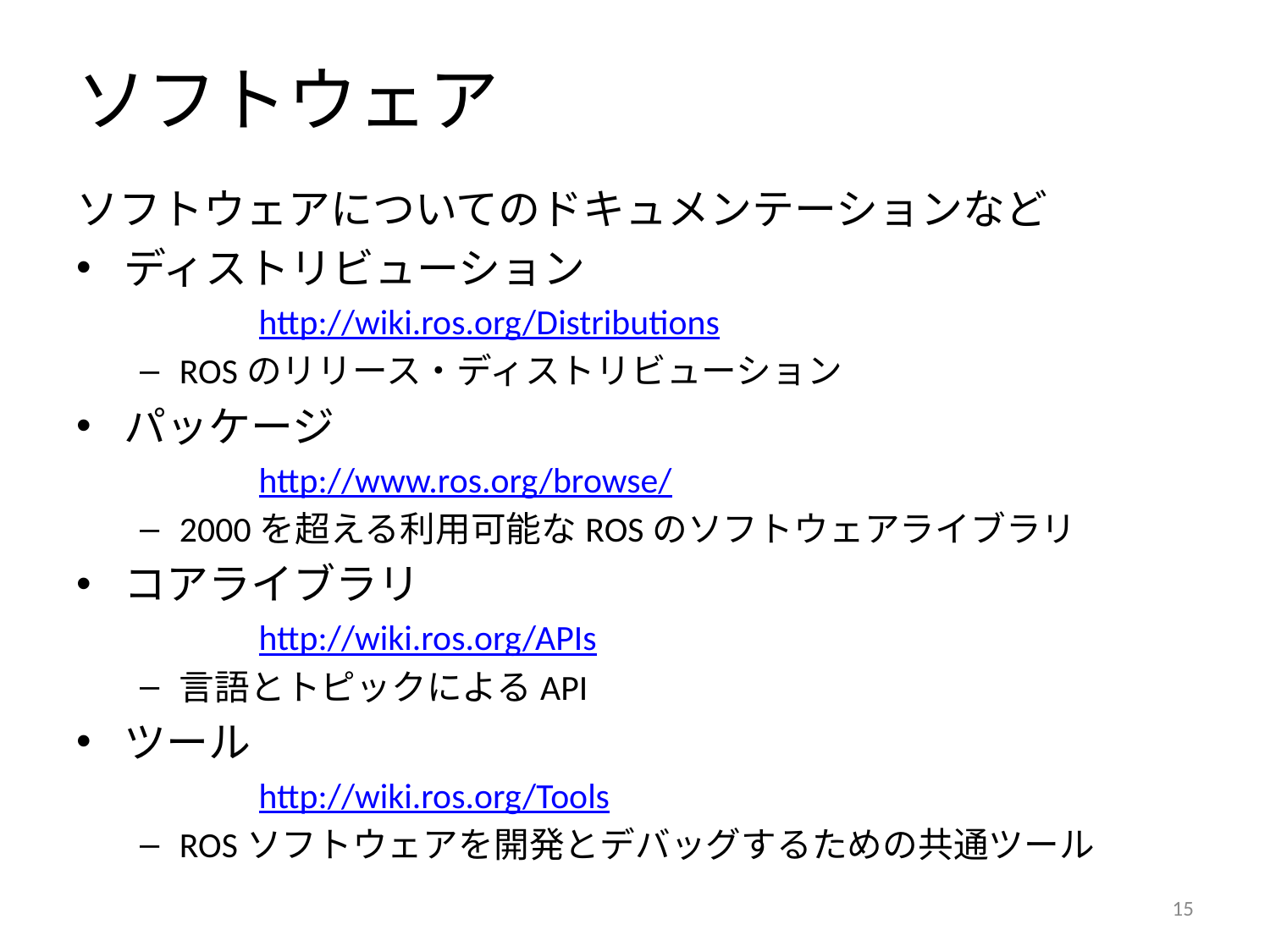

# ソフトウェア
ソフトウェアについてのドキュメンテーションなど
ディストリビューション
	http://wiki.ros.org/Distributions
ROSのリリース・ディストリビューション
パッケージ
	http://www.ros.org/browse/
2000を超える利用可能なROSのソフトウェアライブラリ
コアライブラリ
	http://wiki.ros.org/APIs
言語とトピックによるAPI
ツール
	http://wiki.ros.org/Tools
ROSソフトウェアを開発とデバッグするための共通ツール
15